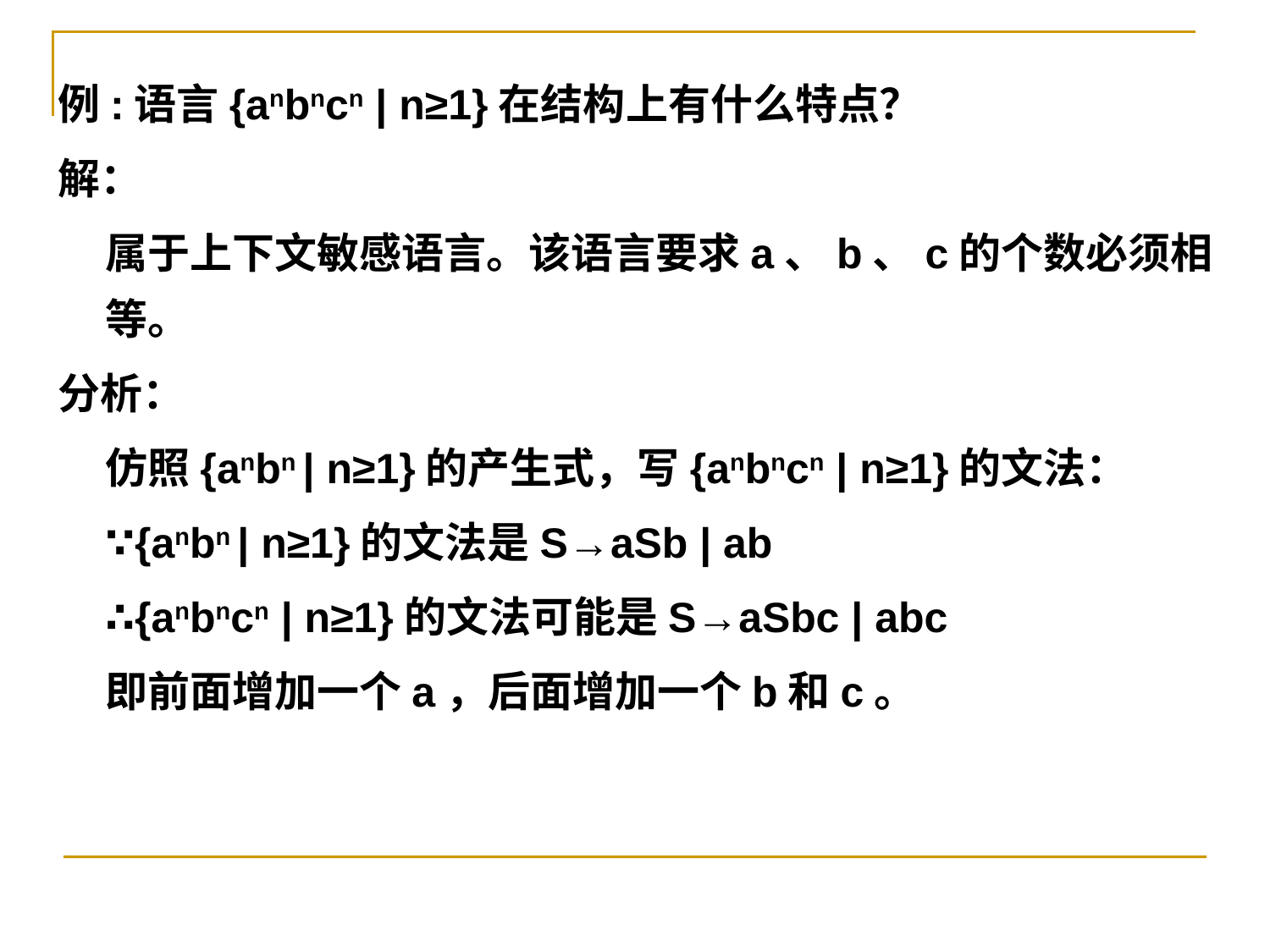

例:语言{anbncn | n≥1}在结构上有什么特点？
解：
	属于上下文敏感语言。该语言要求a、b、c的个数必须相等。
分析：
	仿照{anbn | n≥1}的产生式，写{anbncn | n≥1}的文法：
	∵{anbn | n≥1}的文法是S→aSb | ab
	∴{anbncn | n≥1}的文法可能是S→aSbc | abc
	即前面增加一个a，后面增加一个b和c。

57